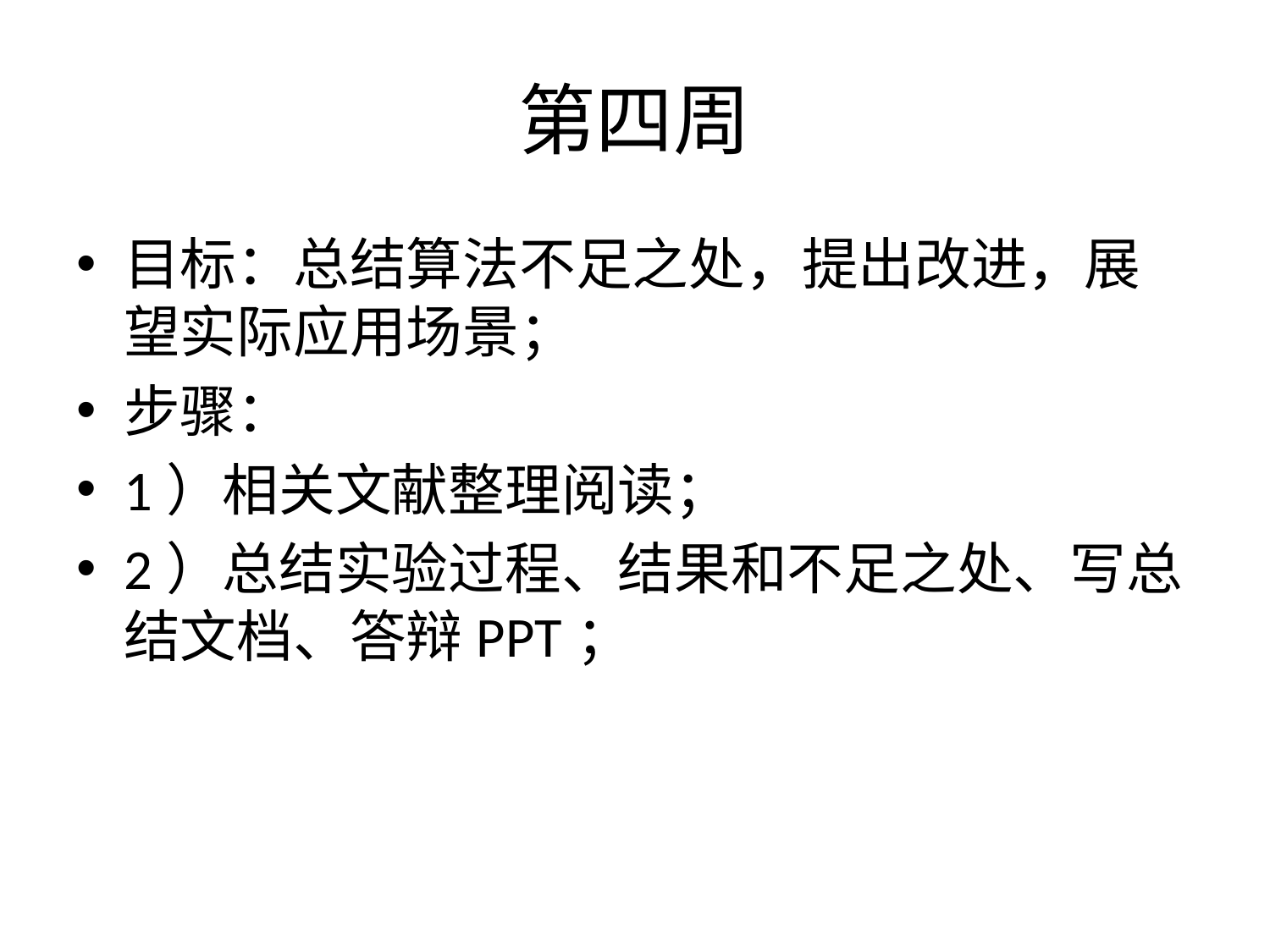

# 第四周
目标：总结算法不足之处，提出改进，展望实际应用场景；
步骤：
1）相关文献整理阅读；
2）总结实验过程、结果和不足之处、写总结文档、答辩PPT；